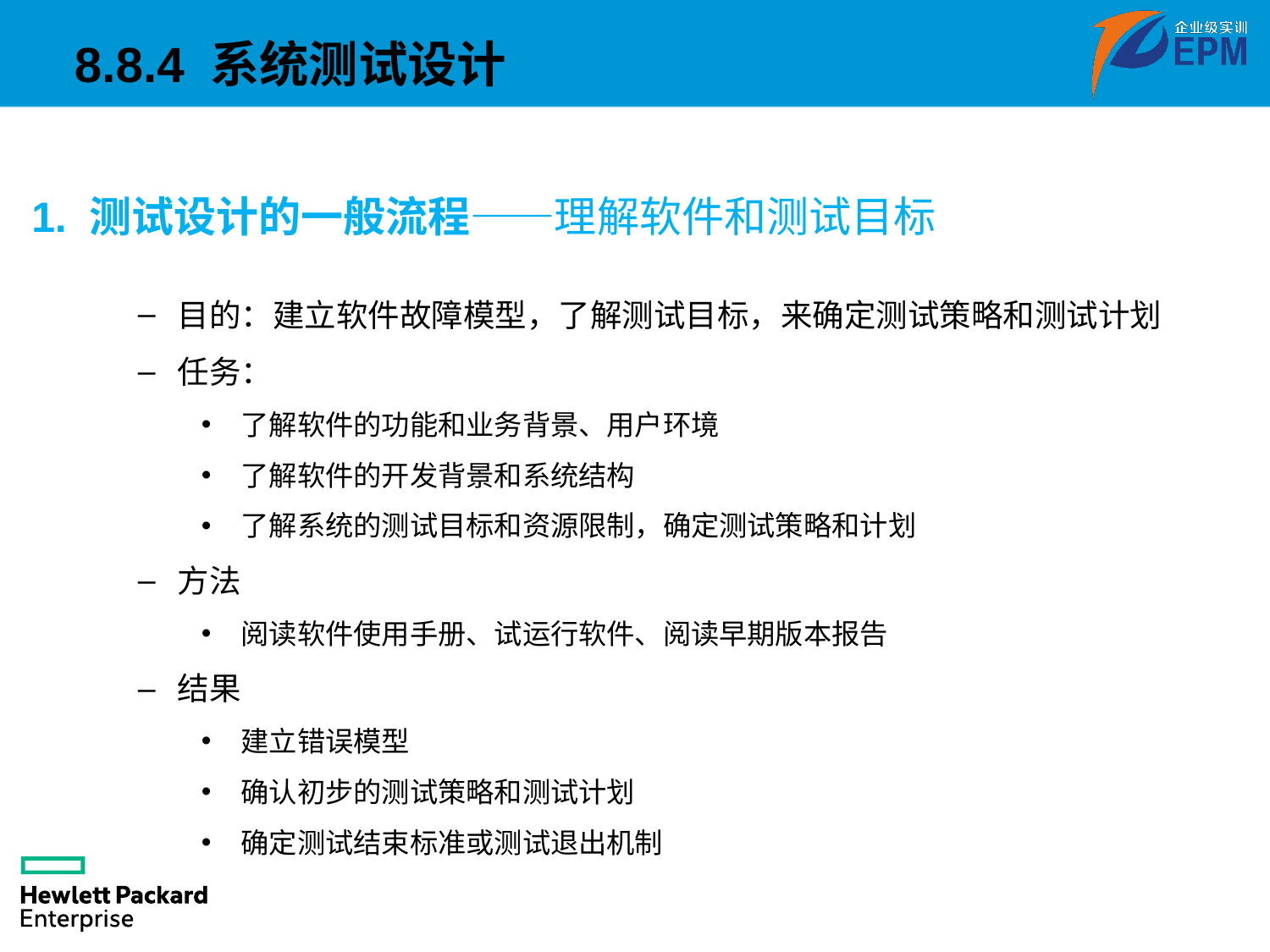

8.8.4 系统测试设计
1. 测试设计的一般流程——理解软件和测试目标
目的：建立软件故障模型，了解测试目标，来确定测试策略和测试计划
任务：
了解软件的功能和业务背景、用户环境
了解软件的开发背景和系统结构
了解系统的测试目标和资源限制，确定测试策略和计划
方法
阅读软件使用手册、试运行软件、阅读早期版本报告
结果
建立错误模型
确认初步的测试策略和测试计划
确定测试结束标准或测试退出机制